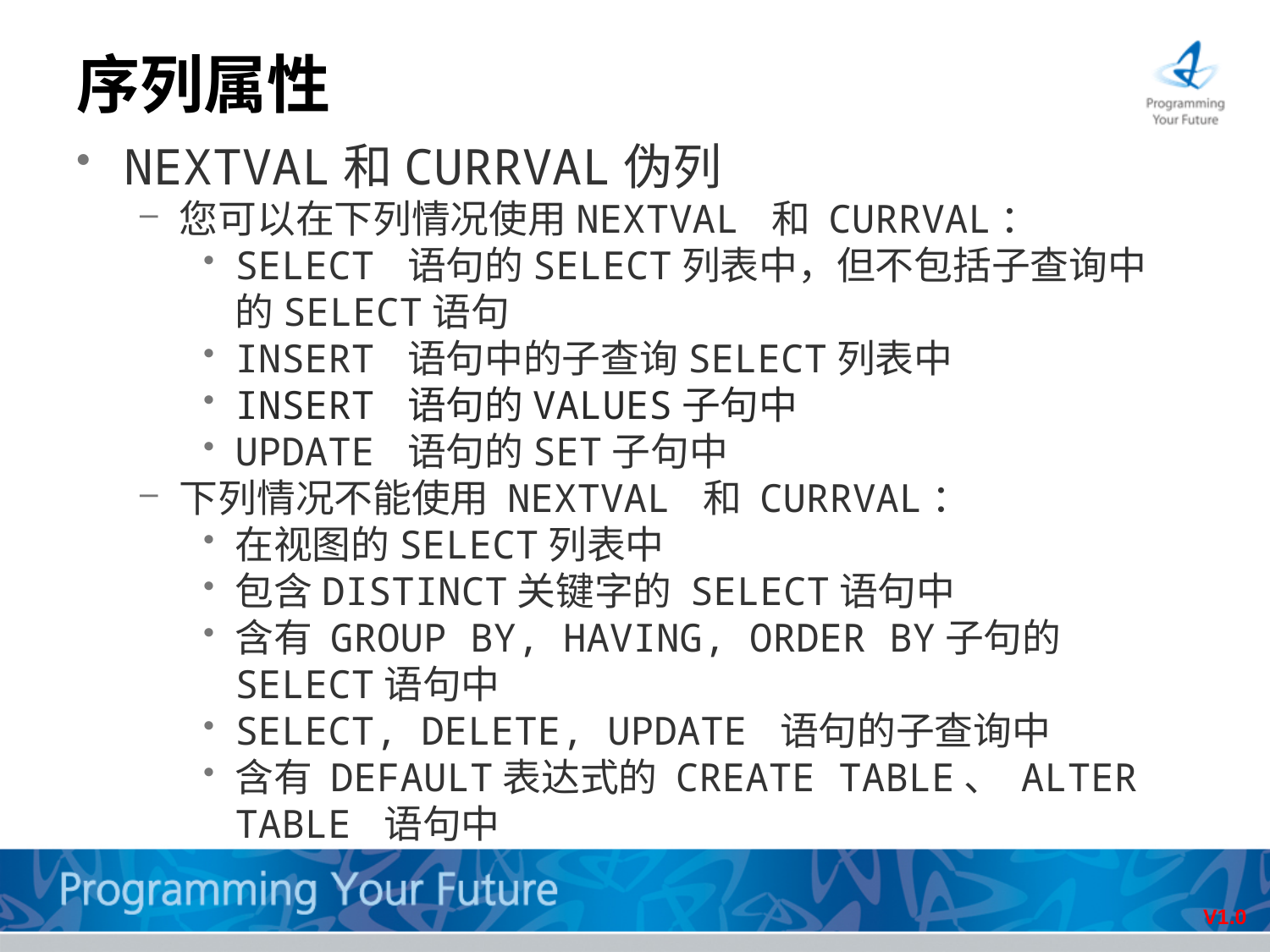

# 序列属性
NEXTVAL和CURRVAL伪列
您可以在下列情况使用NEXTVAL 和 CURRVAL：
SELECT 语句的SELECT列表中，但不包括子查询中的SELECT语句
INSERT 语句中的子查询SELECT列表中
INSERT 语句的VALUES子句中
UPDATE 语句的SET子句中
下列情况不能使用 NEXTVAL 和 CURRVAL：
在视图的SELECT列表中
包含DISTINCT关键字的 SELECT语句中
含有 GROUP BY, HAVING, ORDER BY子句的SELECT语句中
SELECT, DELETE, UPDATE 语句的子查询中
含有 DEFAULT表达式的 CREATE TABLE、 ALTER TABLE 语句中